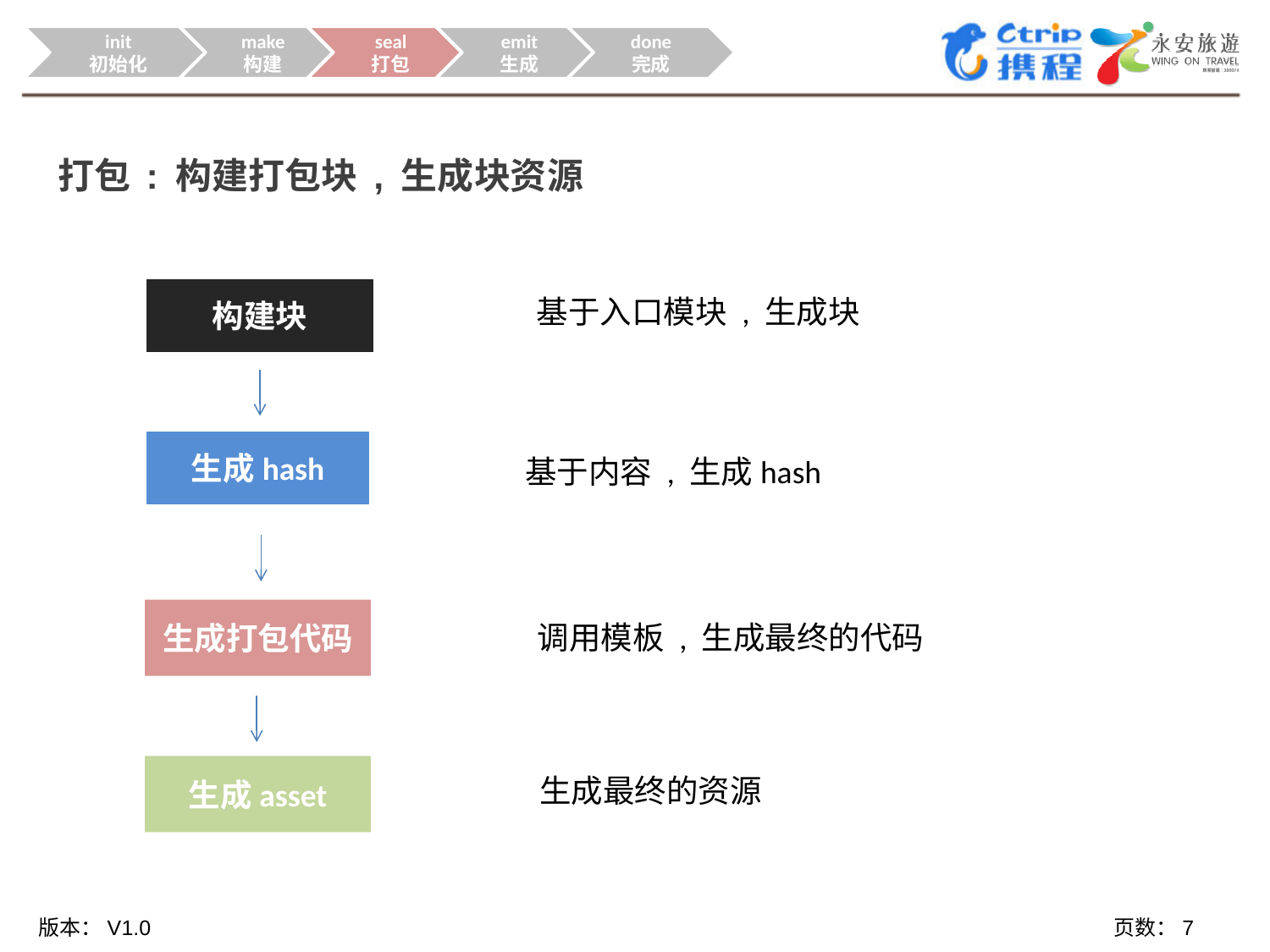

emit
生成
done
完成
init
初始化
make
构建
seal
打包
打包 : 构建打包块 , 生成块资源
构建块
基于入口模块 , 生成块
生成hash
基于内容 , 生成hash
生成打包代码
调用模板 , 生成最终的代码
生成asset
生成最终的资源